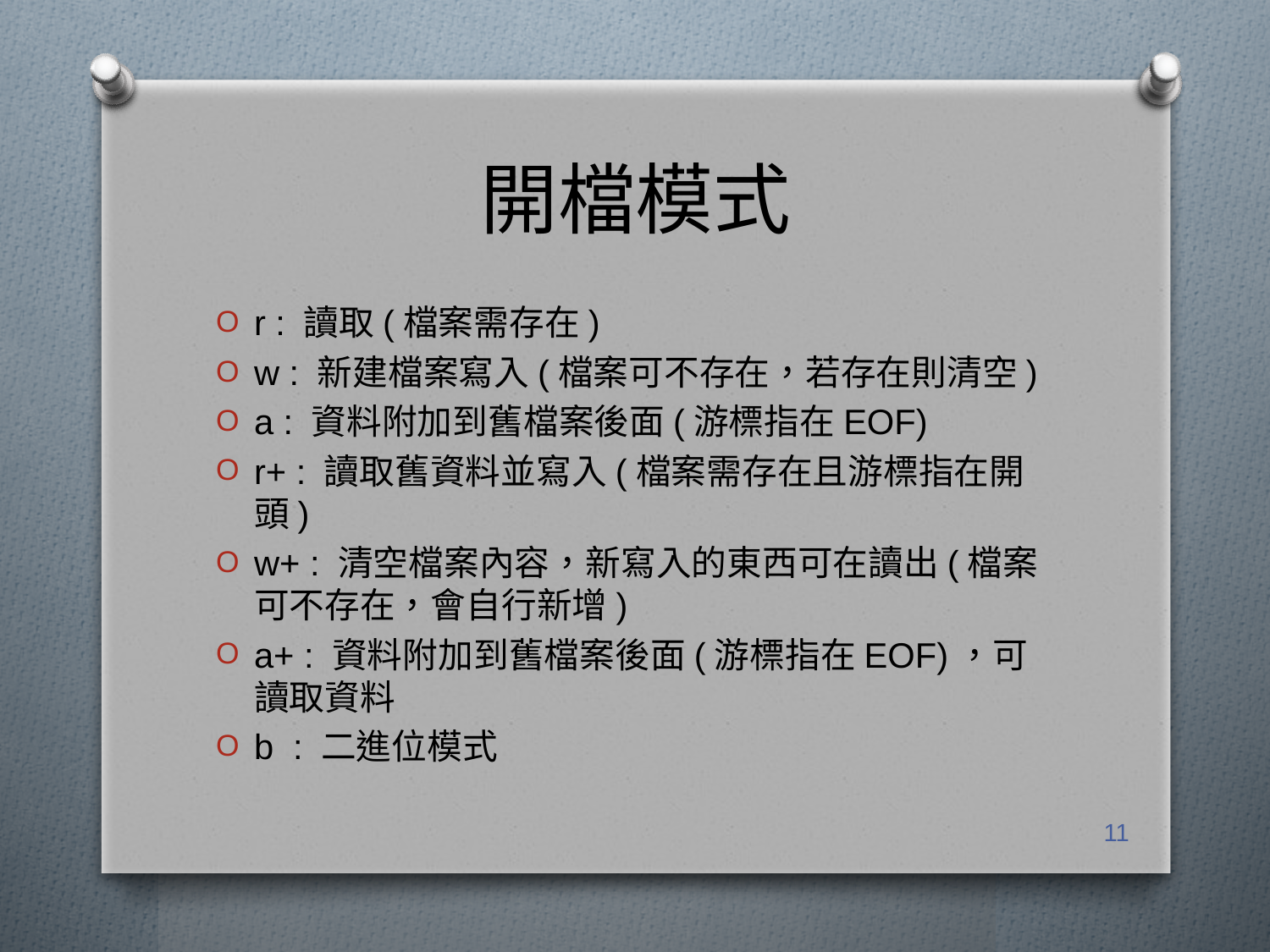

# 開檔模式
r : 讀取(檔案需存在)
w : 新建檔案寫入(檔案可不存在，若存在則清空)
a : 資料附加到舊檔案後面(游標指在EOF)
r+ : 讀取舊資料並寫入(檔案需存在且游標指在開頭)
w+ : 清空檔案內容，新寫入的東西可在讀出(檔案可不存在，會自行新增)
a+ : 資料附加到舊檔案後面(游標指在EOF)，可讀取資料
b  : 二進位模式
11